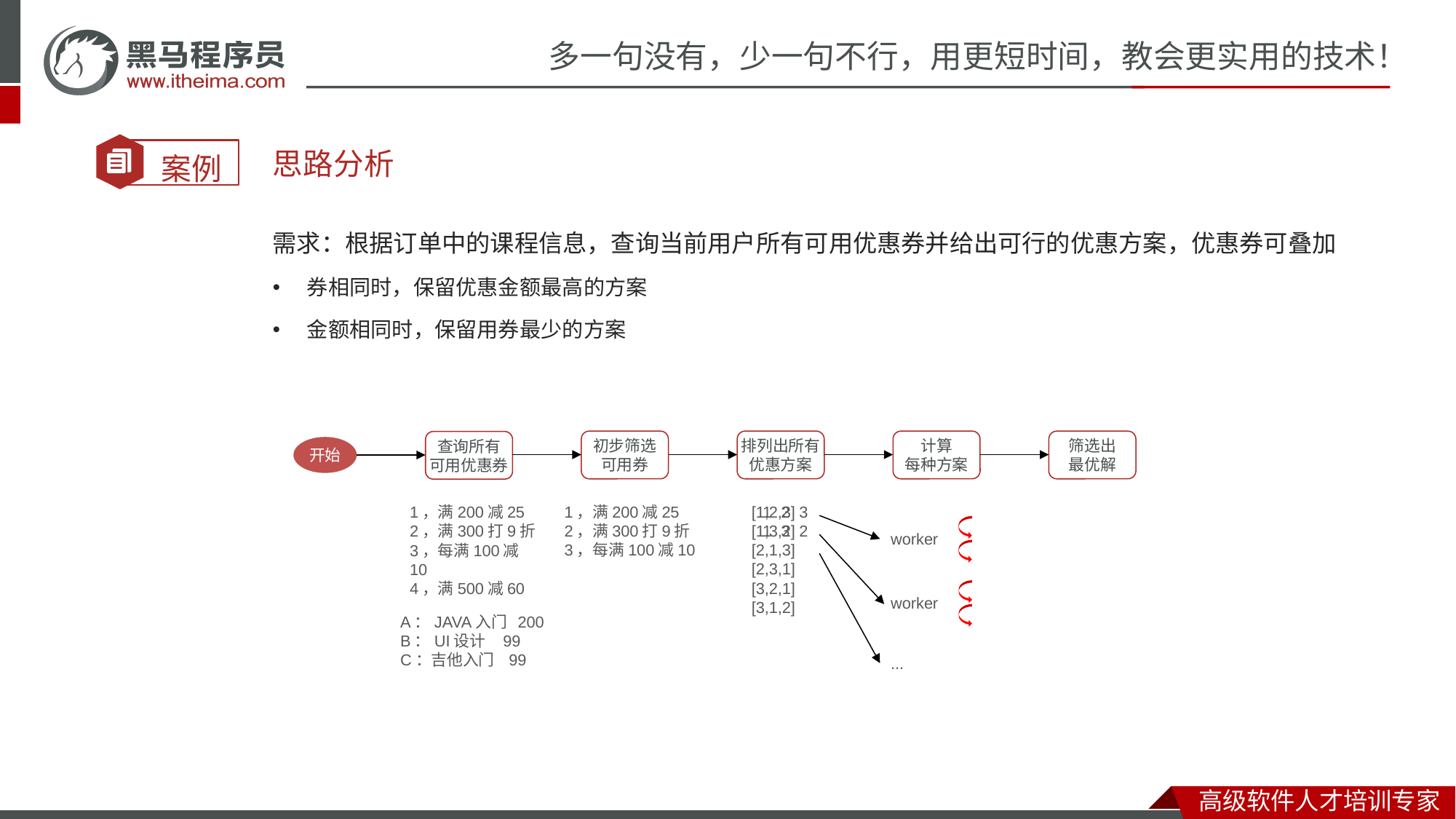

思路分析
需求：根据订单中的课程信息，查询当前用户所有可用优惠券并给出可行的优惠方案，优惠券可叠加
券相同时，保留优惠金额最高的方案
金额相同时，保留用券最少的方案
初步筛选
可用券
排列出所有优惠方案
计算
每种方案
筛选出
最优解
查询所有
可用优惠券
开始
1，满200减25
[1,2,3]
[1,3,2]
[2,1,3]
[2,3,1]
[3,2,1]
[3,1,2]
1
2
3
1，满200减25
2，满300打9折
3，每满100减10
4，满500减60
2，满300打9折
1
3
2

worker
3，每满100减10

worker

A：JAVA入门  200
B：UI设计    99
C：吉他入门   99
...